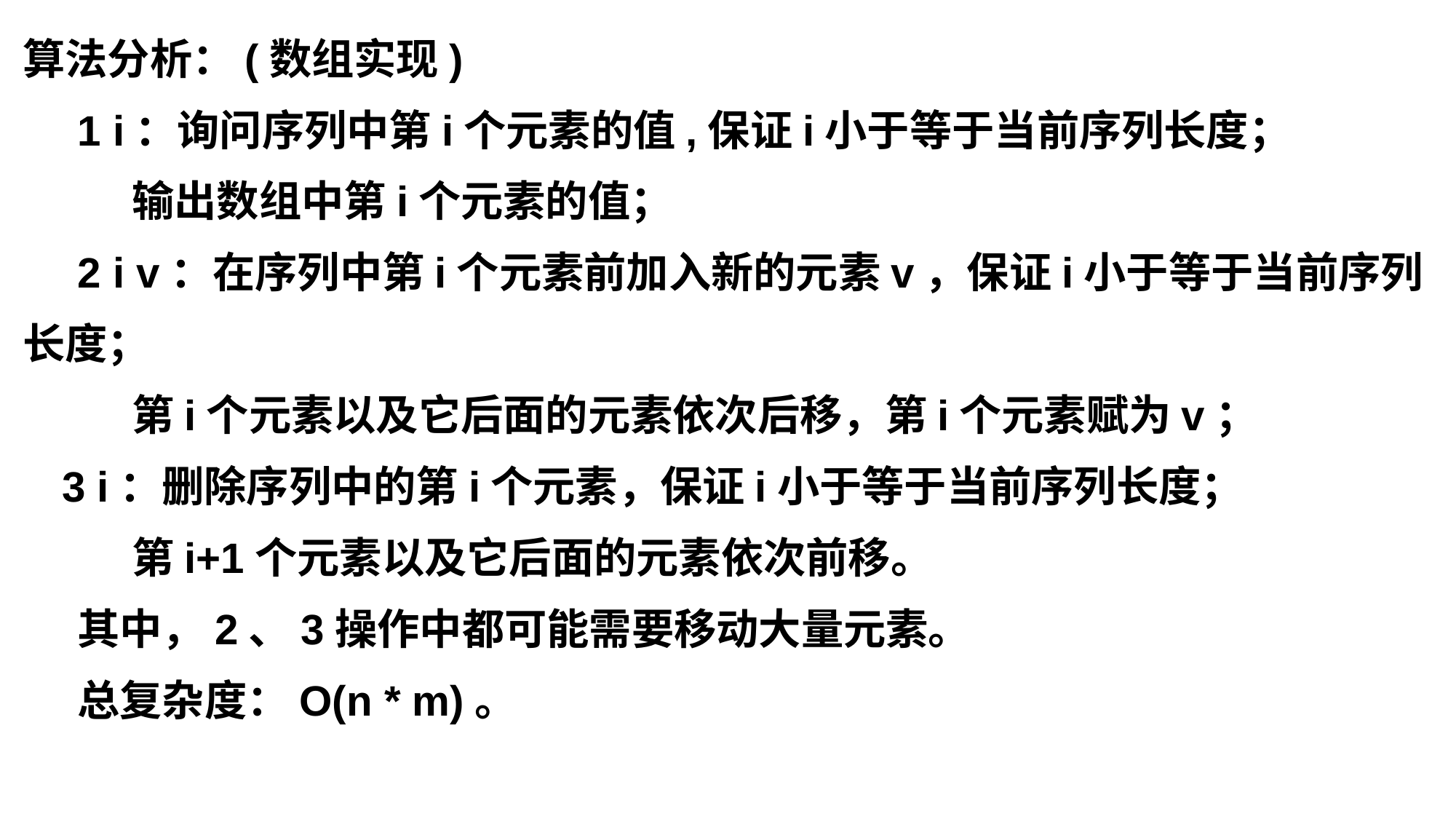

算法分析：(数组实现)
1 i：询问序列中第i个元素的值,保证i小于等于当前序列长度；
	输出数组中第i个元素的值；
2 i v：在序列中第i个元素前加入新的元素v，保证i小于等于当前序列长度；
	第i个元素以及它后面的元素依次后移，第i个元素赋为v；
   3 i：删除序列中的第i个元素，保证i小于等于当前序列长度；
	第i+1个元素以及它后面的元素依次前移。
其中，2、3操作中都可能需要移动大量元素。
总复杂度：O(n * m)。